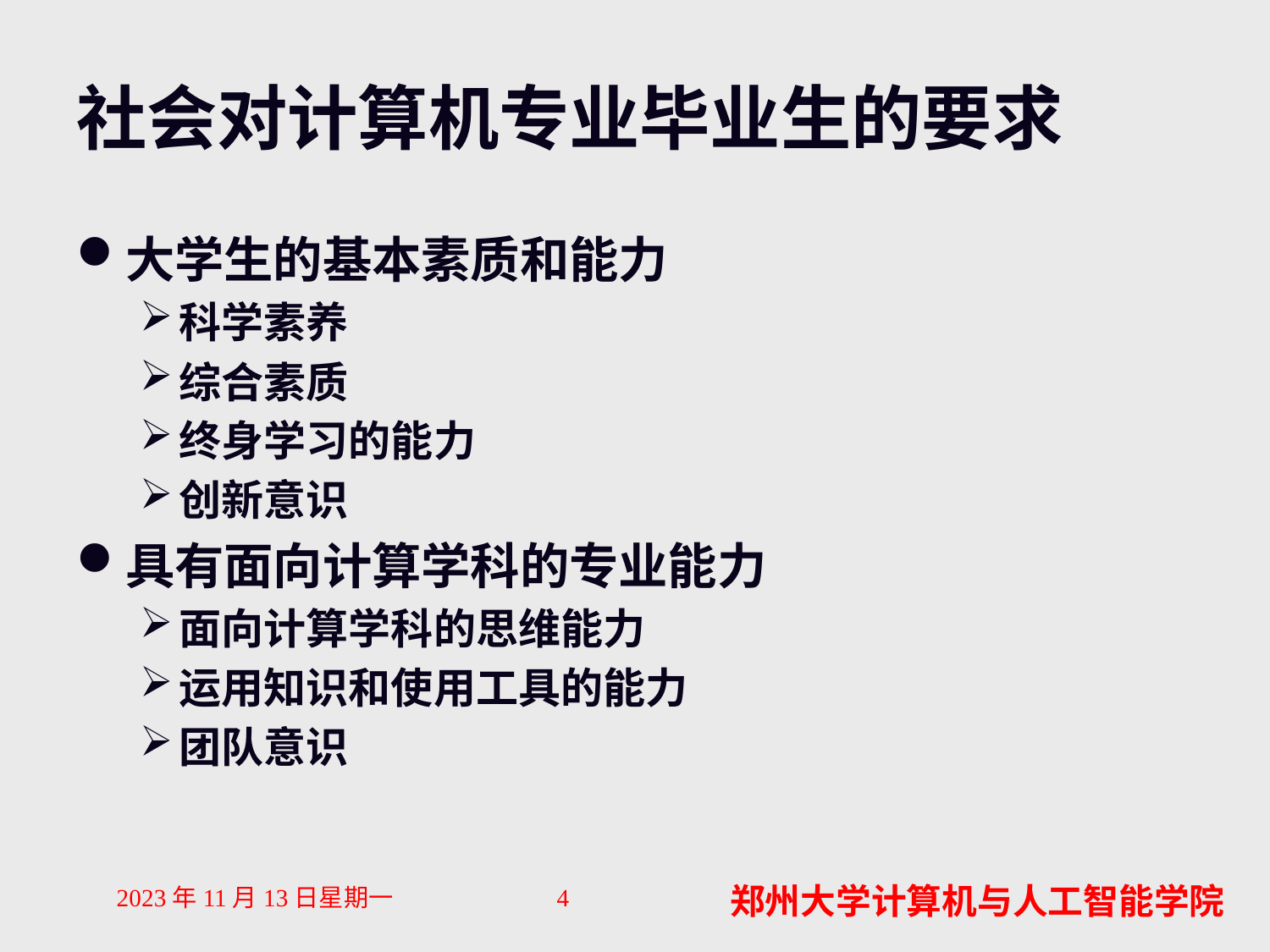

# 社会对计算机专业毕业生的要求
大学生的基本素质和能力
科学素养
综合素质
终身学习的能力
创新意识
具有面向计算学科的专业能力
面向计算学科的思维能力
运用知识和使用工具的能力
团队意识